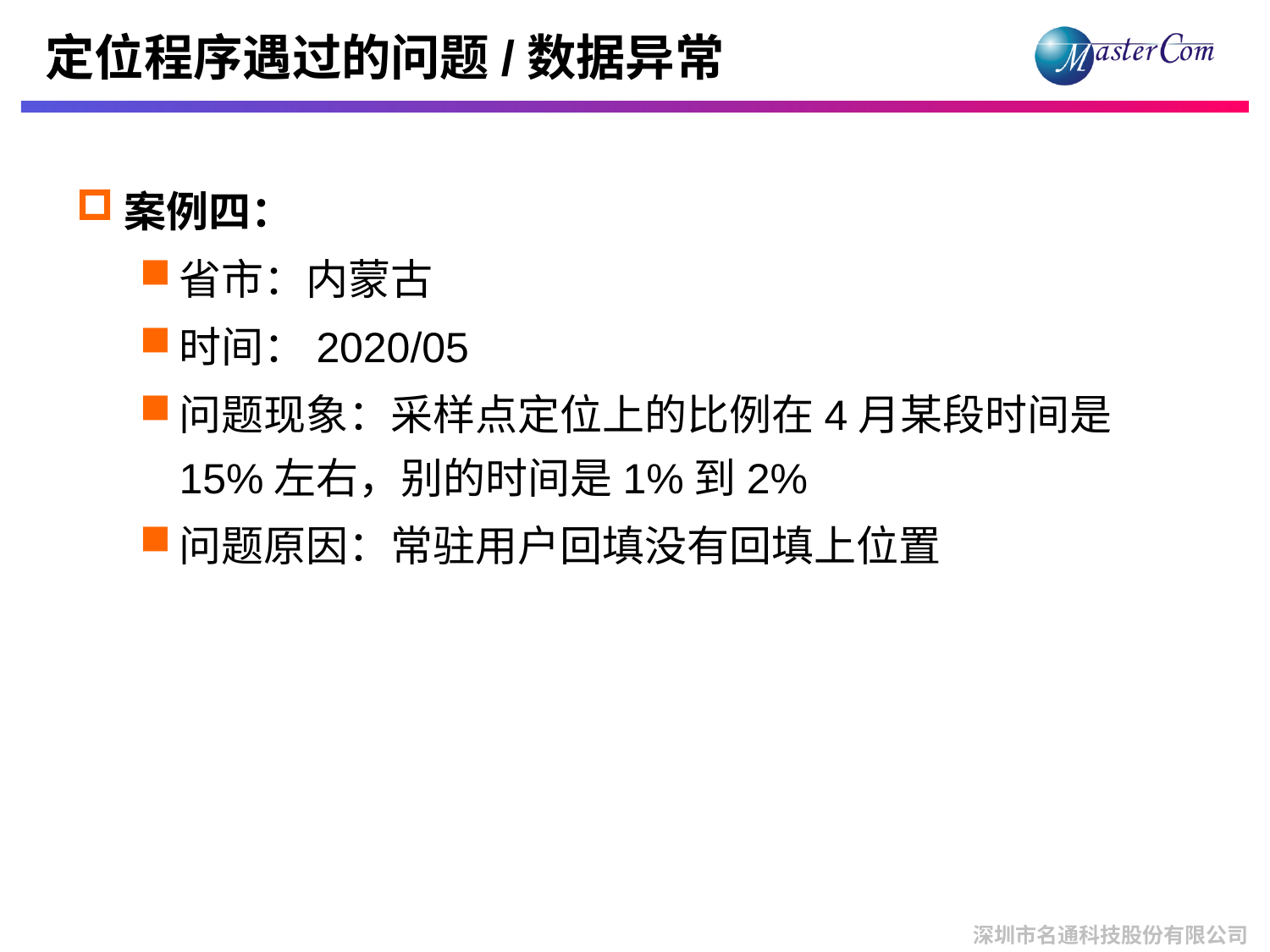

# 定位程序遇过的问题/数据异常
案例四：
省市：内蒙古
时间：2020/05
问题现象：采样点定位上的比例在4月某段时间是15%左右，别的时间是1%到2%
问题原因：常驻用户回填没有回填上位置